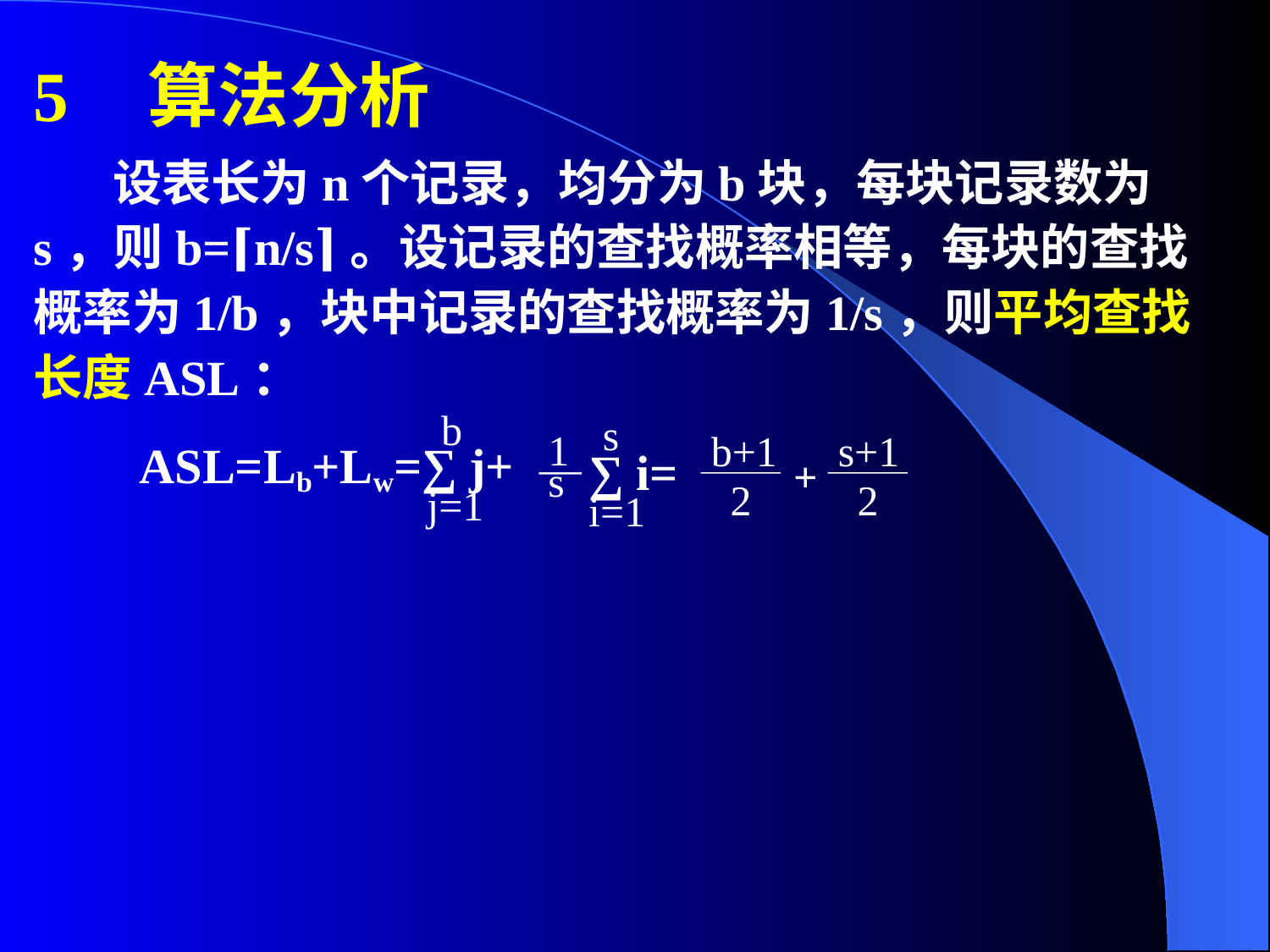

5  算法分析
      设表长为n个记录，均分为b块，每块记录数为s，则b=⌈n/s⌉。设记录的查找概率相等，每块的查找概率为1/b，块中记录的查找概率为1/s，则平均查找长度ASL：
b
ASL=Lb+Lw=∑ j+
j=1
s
1
―
s
∑ i=
i=1
b+1

2
s+1

2
+